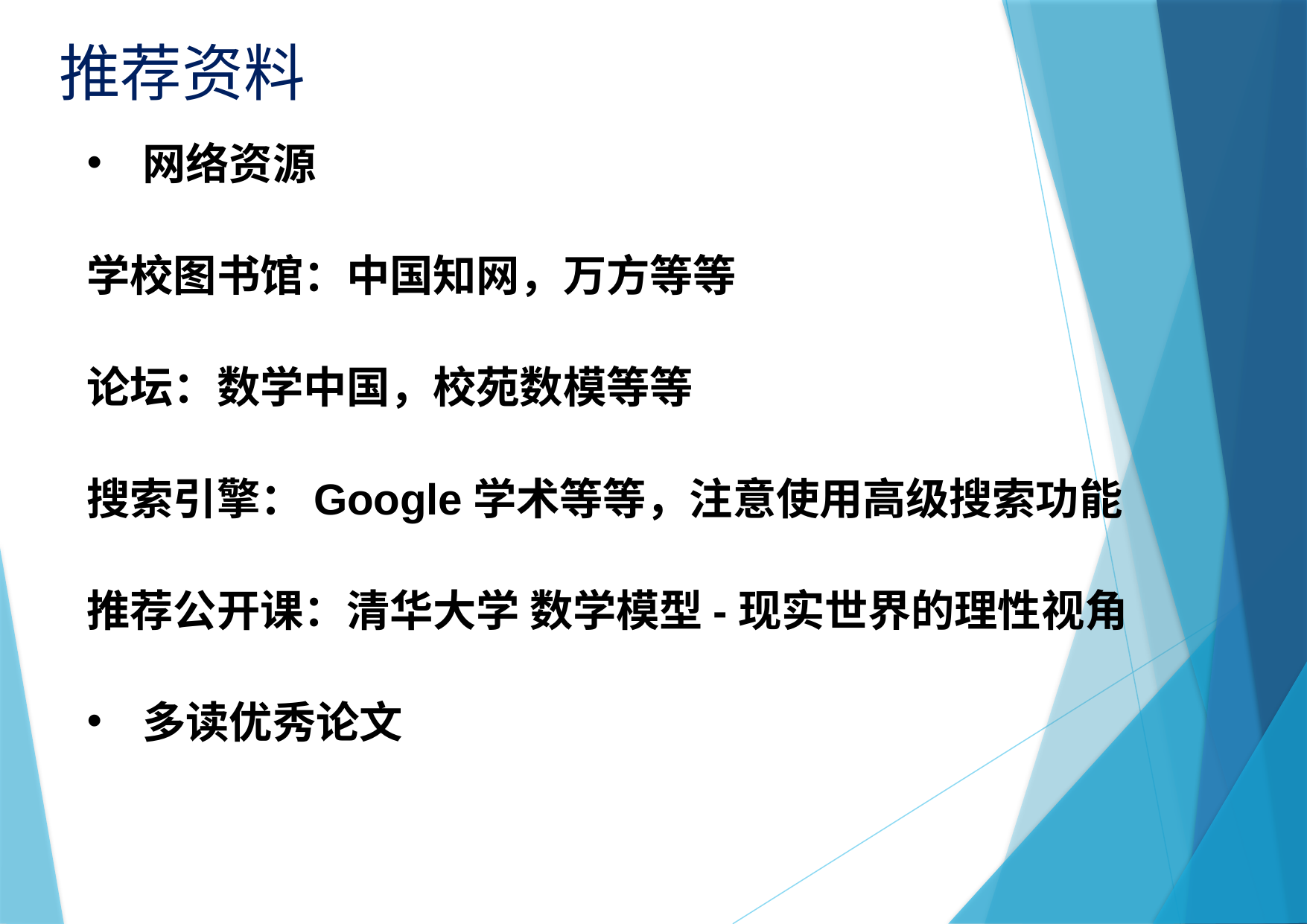

# 推荐资料
网络资源

学校图书馆：中国知网，万方等等

论坛：数学中国，校苑数模等等

搜索引擎：Google学术等等，注意使用高级搜索功能

推荐公开课：清华大学 数学模型-现实世界的理性视角

多读优秀论文